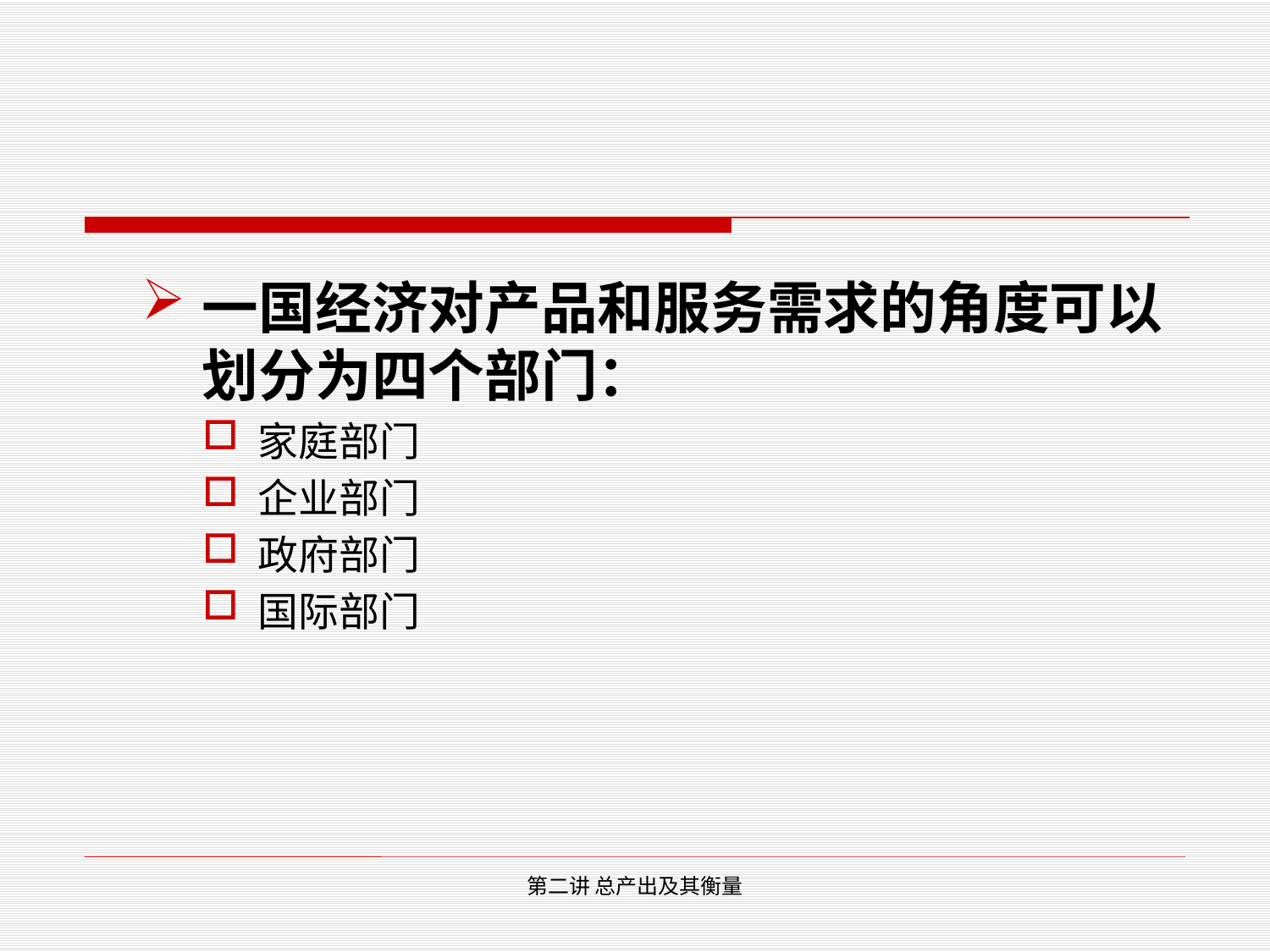

一国经济对产品和服务需求的角度可以划分为四个部门：
家庭部门
企业部门
政府部门
国际部门
第二讲 总产出及其衡量